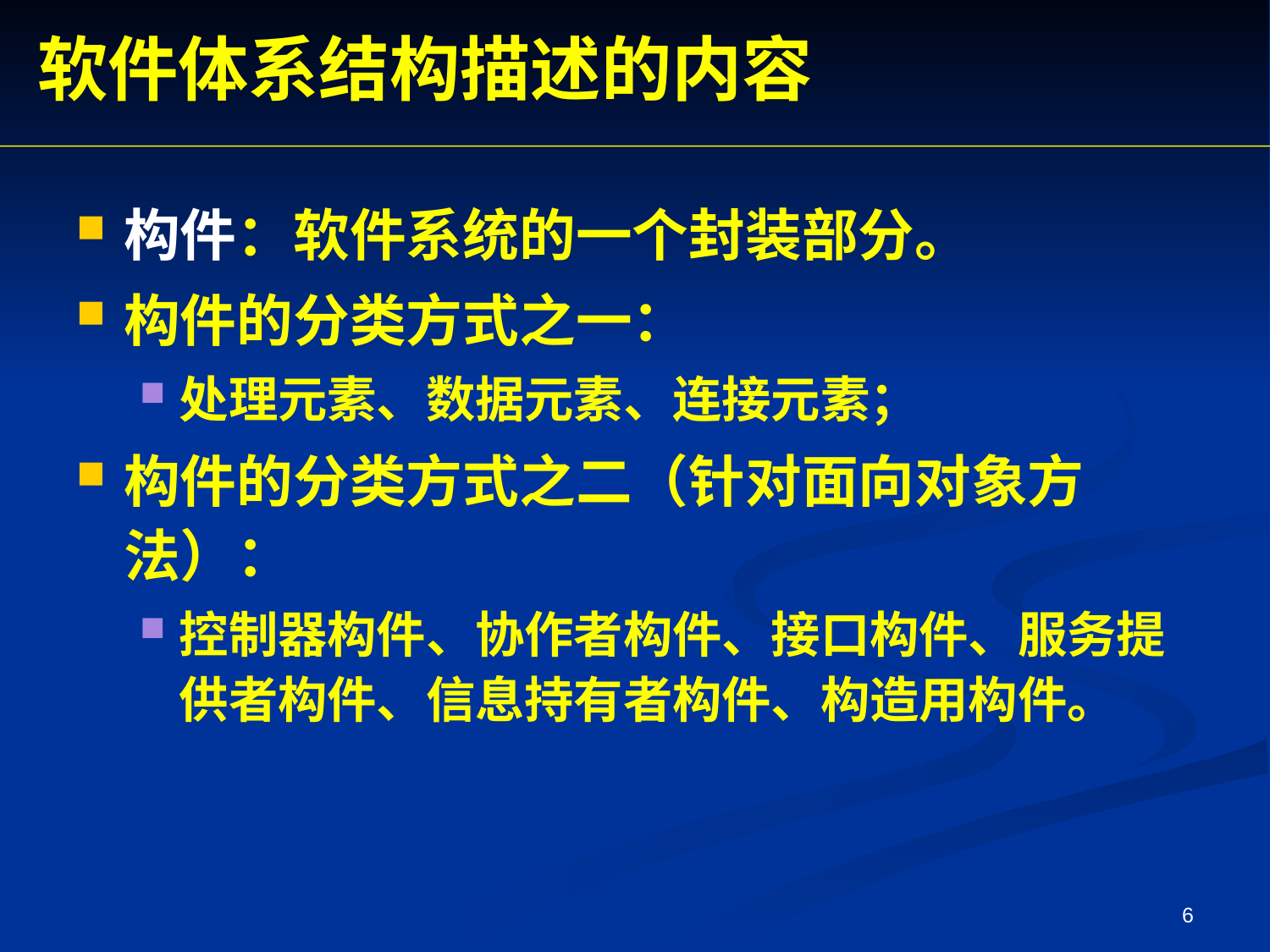

软件体系结构描述的内容

构件：软件系统的一个封装部分。
构件的分类方式之一：
处理元素、数据元素、连接元素；
构件的分类方式之二（针对面向对象方法）：
控制器构件、协作者构件、接口构件、服务提供者构件、信息持有者构件、构造用构件。
6